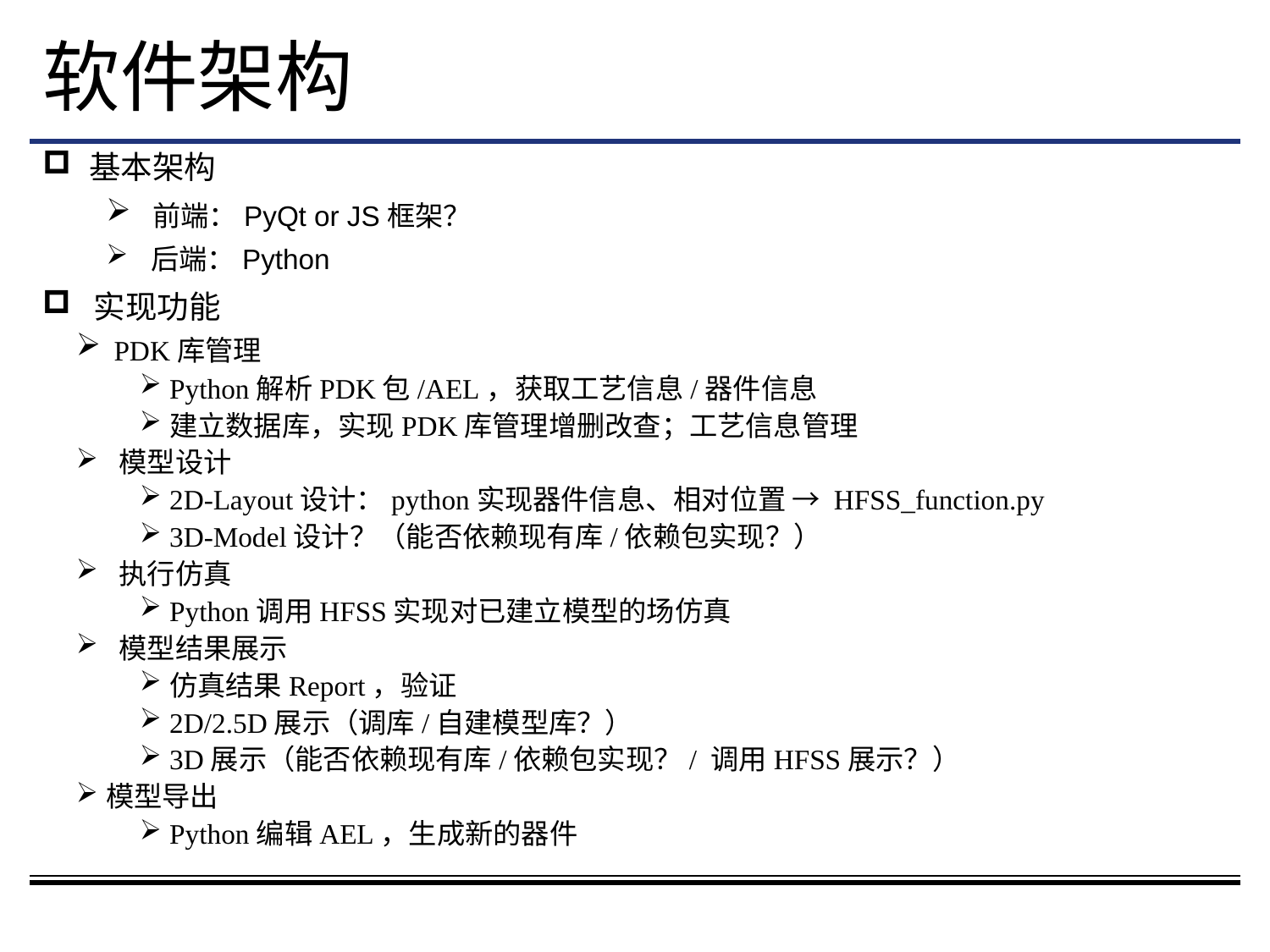

# 软件架构
 基本架构
 前端：PyQt or JS框架？
 后端：Python

  实现功能
 PDK库管理
Python解析PDK包/AEL，获取工艺信息/器件信息
建立数据库，实现PDK库管理增删改查；工艺信息管理
 模型设计
2D-Layout设计：python实现器件信息、相对位置 → HFSS_function.py
3D-Model设计？（能否依赖现有库/依赖包实现？）
 执行仿真
Python调用HFSS实现对已建立模型的场仿真
 模型结果展示
仿真结果Report，验证
2D/2.5D展示（调库/自建模型库？）
3D展示（能否依赖现有库/依赖包实现？/ 调用HFSS展示？）
模型导出
Python编辑AEL，生成新的器件